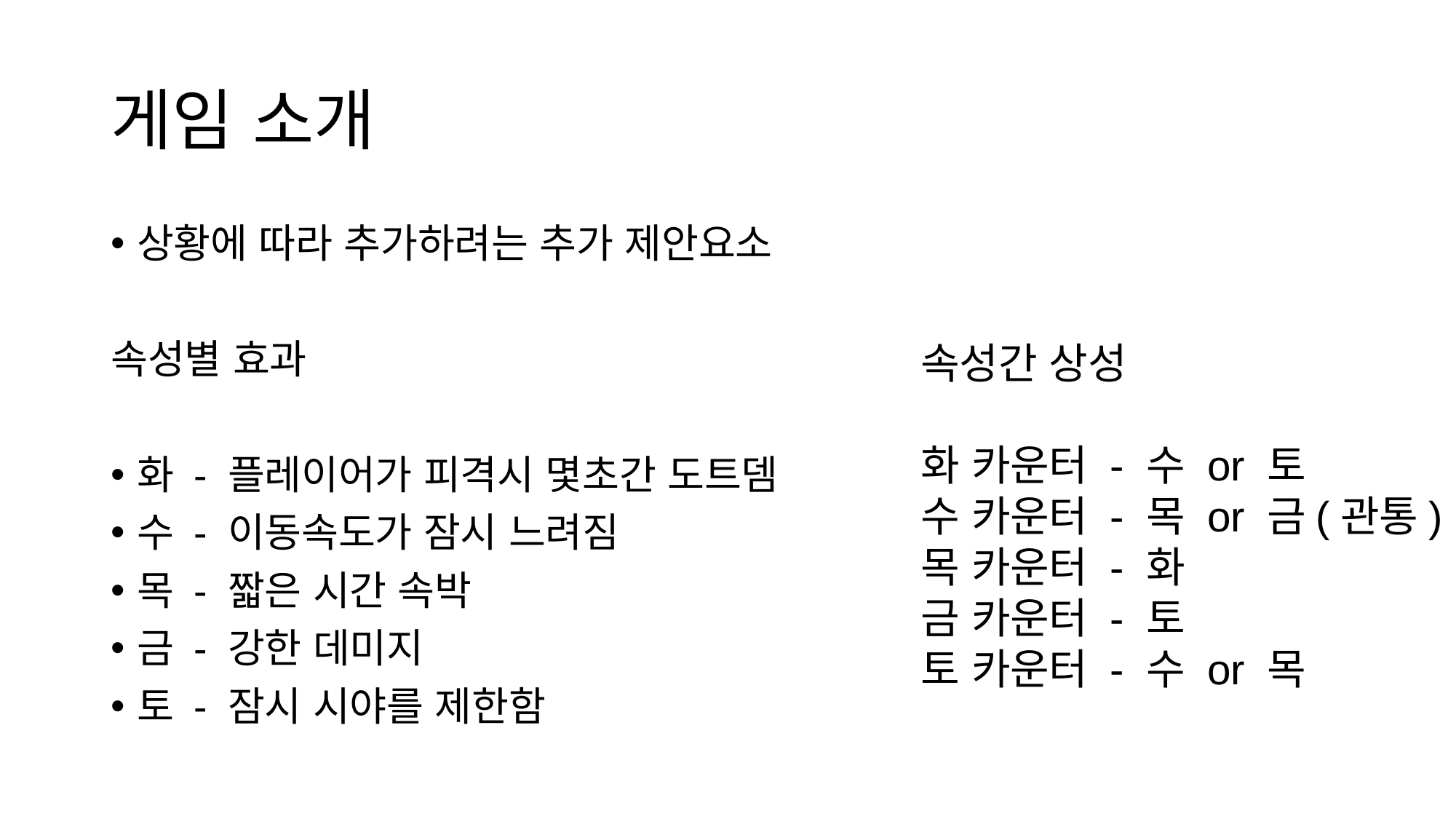

# 게임 소개
상황에 따라 추가하려는 추가 제안요소

속성별 효과

화 - 플레이어가 피격시 몇초간 도트뎀
수 - 이동속도가 잠시 느려짐
목 - 짧은 시간 속박
금 - 강한 데미지
토 - 잠시 시야를 제한함
속성간 상성

화 카운터 - 수 or 토
수 카운터 - 목 or 금(관통)
목 카운터 - 화
금 카운터 - 토
토 카운터 - 수 or 목